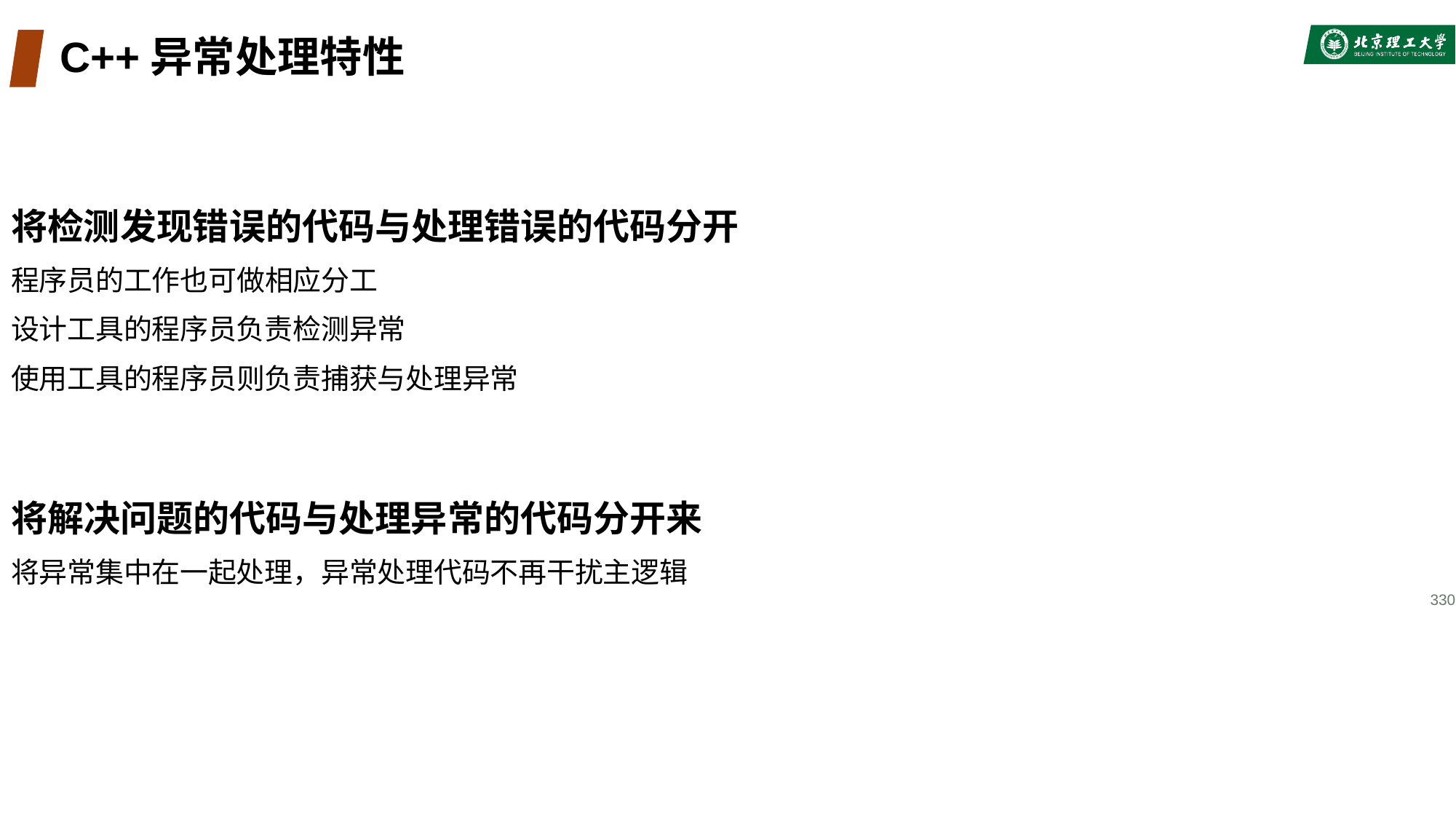

# C++异常处理特性
将检测发现错误的代码与处理错误的代码分开
程序员的工作也可做相应分工
设计工具的程序员负责检测异常
使用工具的程序员则负责捕获与处理异常

将解决问题的代码与处理异常的代码分开来
将异常集中在一起处理，异常处理代码不再干扰主逻辑
330